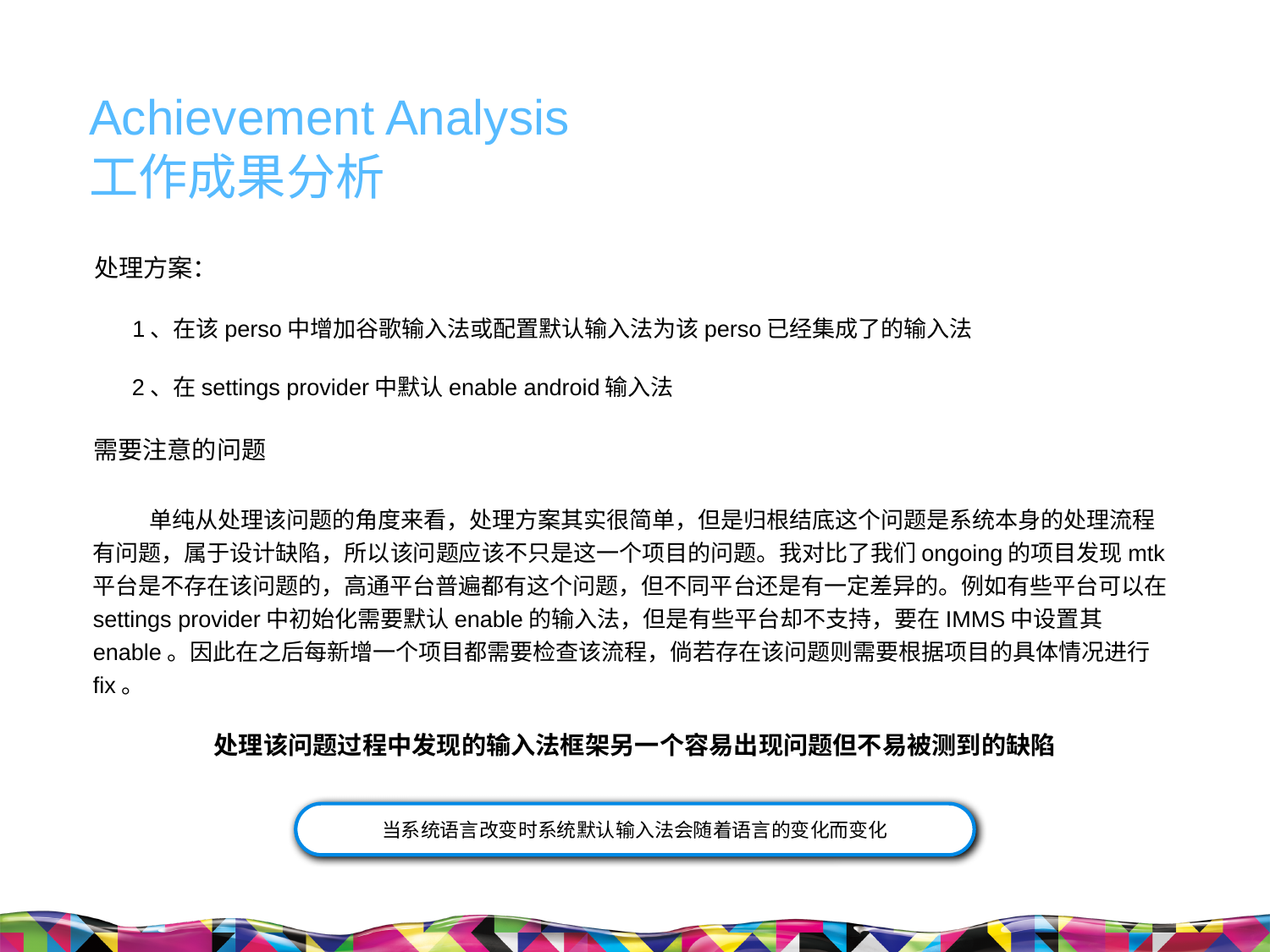

Achievement Analysis
工作成果分析
处理方案：
1、在该perso中增加谷歌输入法或配置默认输入法为该perso已经集成了的输入法
2、在settings provider中默认enable android输入法
需要注意的问题
        单纯从处理该问题的角度来看，处理方案其实很简单，但是归根结底这个问题是系统本身的处理流程有问题，属于设计缺陷，所以该问题应该不只是这一个项目的问题。我对比了我们ongoing的项目发现mtk平台是不存在该问题的，高通平台普遍都有这个问题，但不同平台还是有一定差异的。例如有些平台可以在settings provider中初始化需要默认enable的输入法，但是有些平台却不支持，要在IMMS中设置其enable。因此在之后每新增一个项目都需要检查该流程，倘若存在该问题则需要根据项目的具体情况进行fix。
处理该问题过程中发现的输入法框架另一个容易出现问题但不易被测到的缺陷

当系统语言改变时系统默认输入法会随着语言的变化而变化